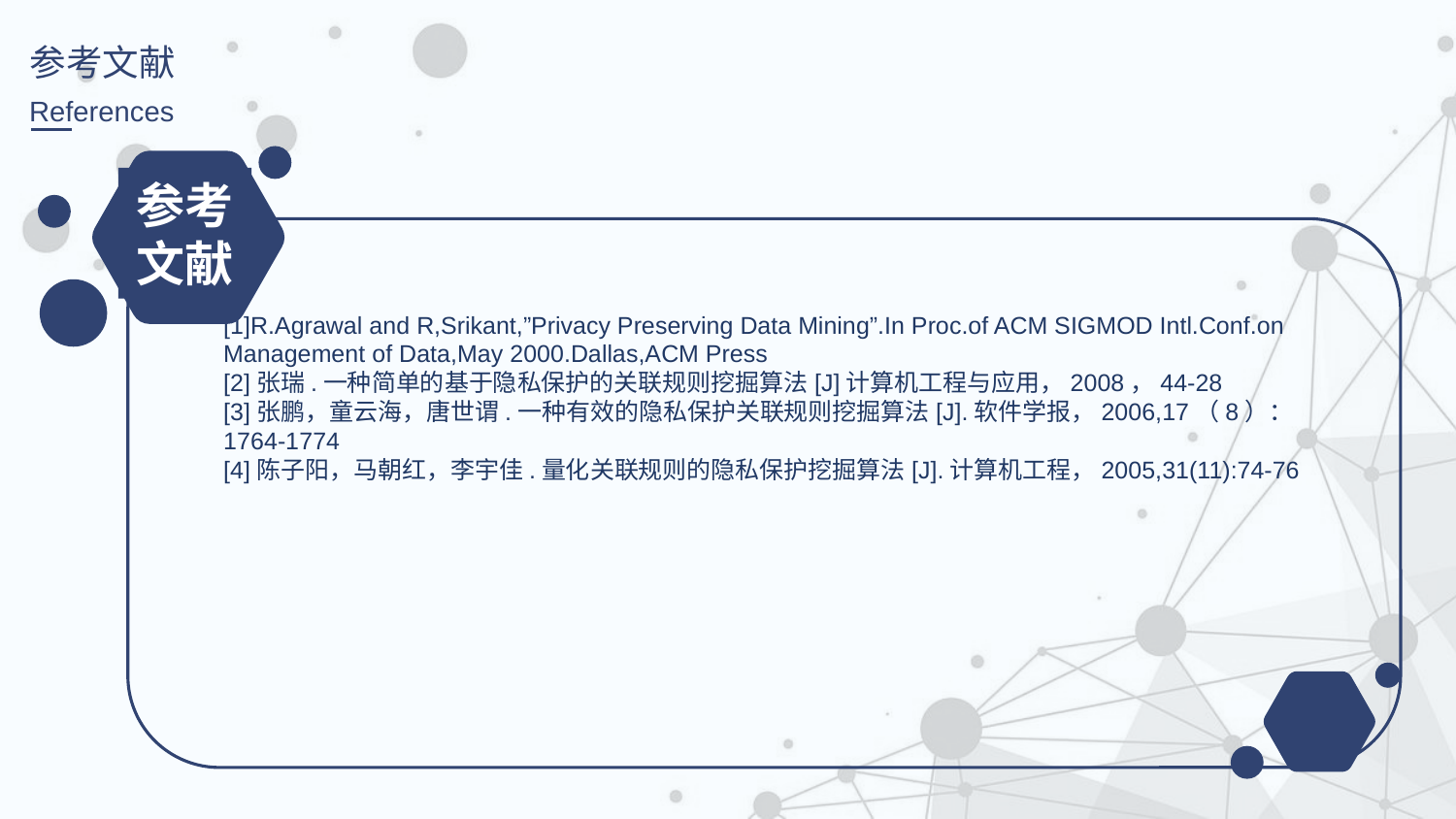

参考文献
References

参考文献

[1]R.Agrawal and R,Srikant,”Privacy Preserving Data Mining”.In Proc.of ACM SIGMOD Intl.Conf.on Management of Data,May 2000.Dallas,ACM Press
[2]张瑞.一种简单的基于隐私保护的关联规则挖掘算法[J]计算机工程与应用，2008，44-28
[3]张鹏，童云海，唐世谓.一种有效的隐私保护关联规则挖掘算法[J].软件学报，2006,17（8）：1764-1774
[4]陈子阳，马朝红，李宇佳.量化关联规则的隐私保护挖掘算法[J].计算机工程，2005,31(11):74-76